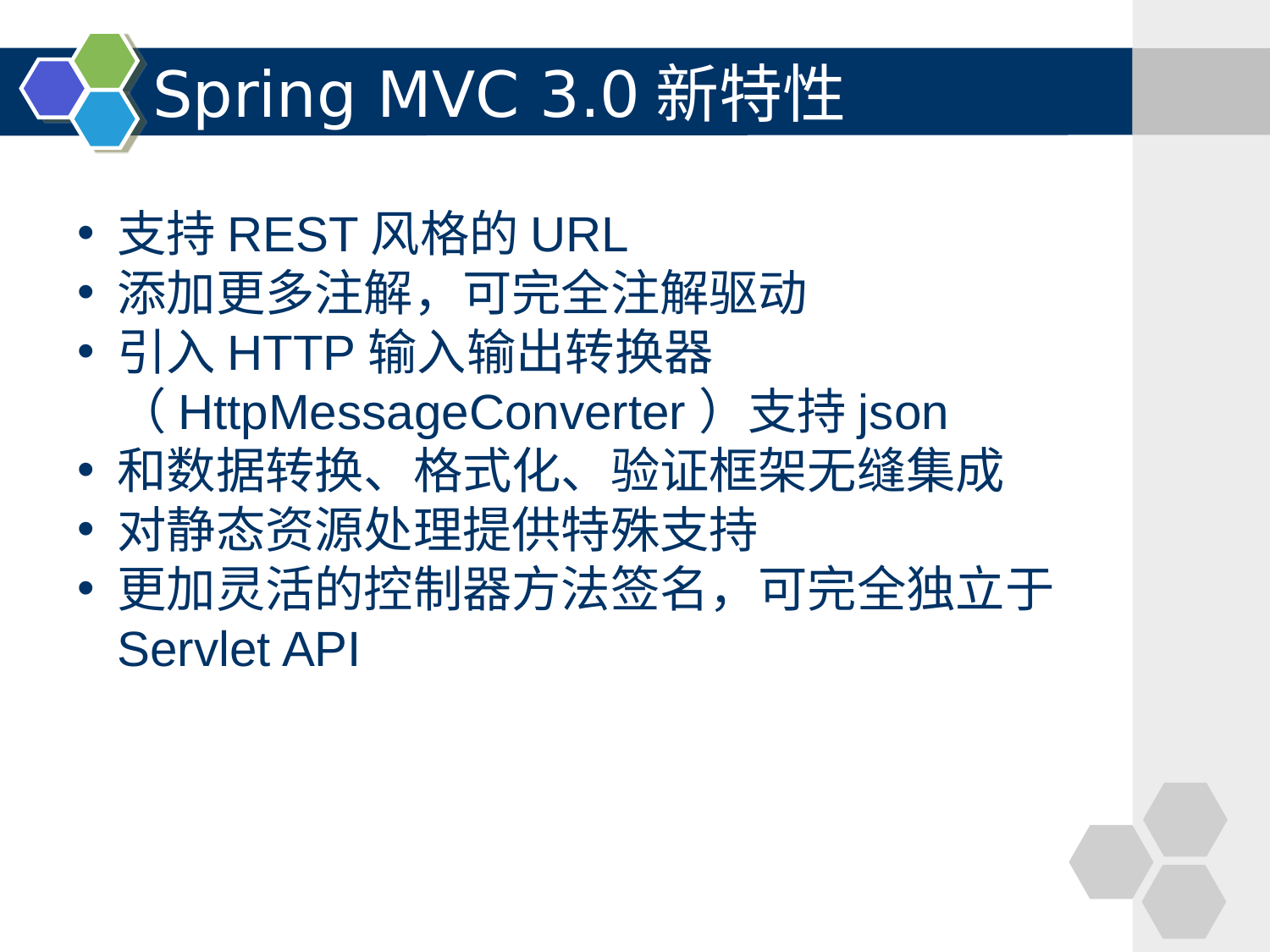

# Spring MVC 3.0新特性
支持REST风格的URL
添加更多注解，可完全注解驱动
引入HTTP输入输出转换器（HttpMessageConverter）支持json
和数据转换、格式化、验证框架无缝集成
对静态资源处理提供特殊支持
更加灵活的控制器方法签名，可完全独立于Servlet API